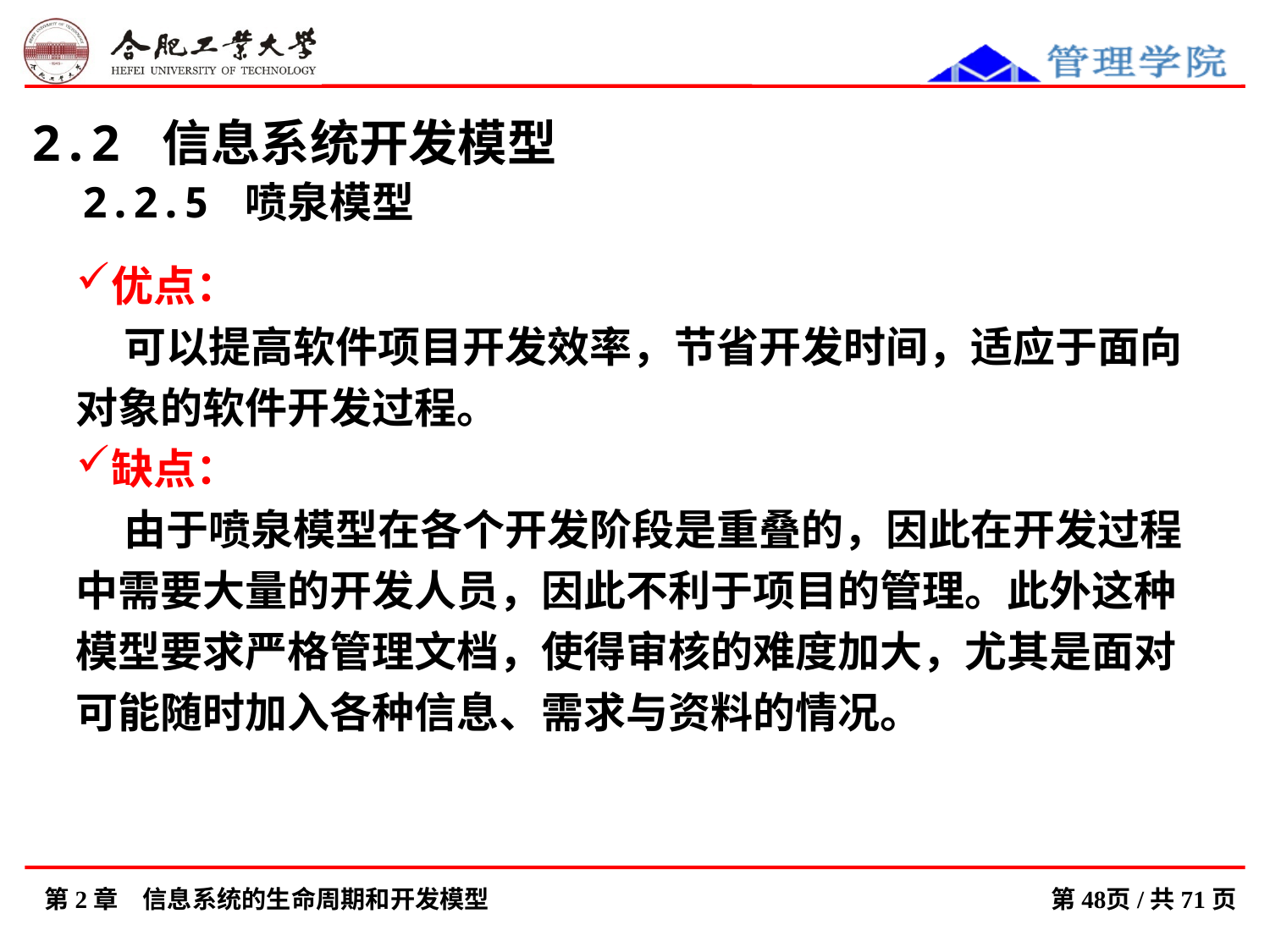

2.2 信息系统开发模型
  2.2.5 喷泉模型
优点：
    可以提高软件项目开发效率，节省开发时间，适应于面向对象的软件开发过程。
缺点：
    由于喷泉模型在各个开发阶段是重叠的，因此在开发过程中需要大量的开发人员，因此不利于项目的管理。此外这种模型要求严格管理文档，使得审核的难度加大，尤其是面对可能随时加入各种信息、需求与资料的情况。
第2章　信息系统的生命周期和开发模型